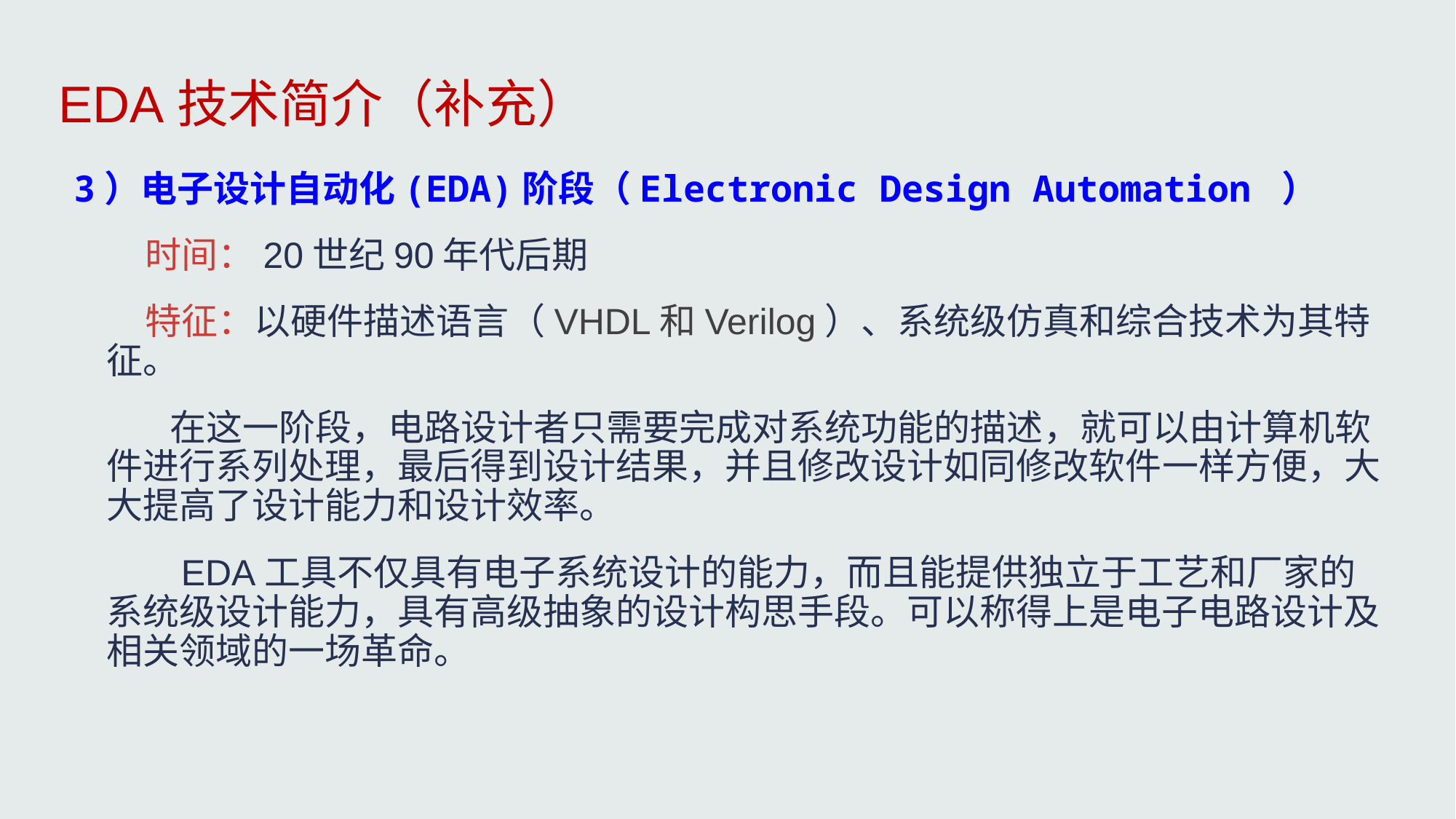

EDA技术简介（补充）
3）电子设计自动化(EDA)阶段（Electronic Design Automation ）
       时间：20世纪90年代后期
       特征：以硬件描述语言（VHDL和Verilog）、系统级仿真和综合技术为其特征。
          在这一阶段，电路设计者只需要完成对系统功能的描述，就可以由计算机软件进行系列处理，最后得到设计结果，并且修改设计如同修改软件一样方便，大大提高了设计能力和设计效率。
          EDA工具不仅具有电子系统设计的能力，而且能提供独立于工艺和厂家的系统级设计能力，具有高级抽象的设计构思手段。可以称得上是电子电路设计及相关领域的一场革命。